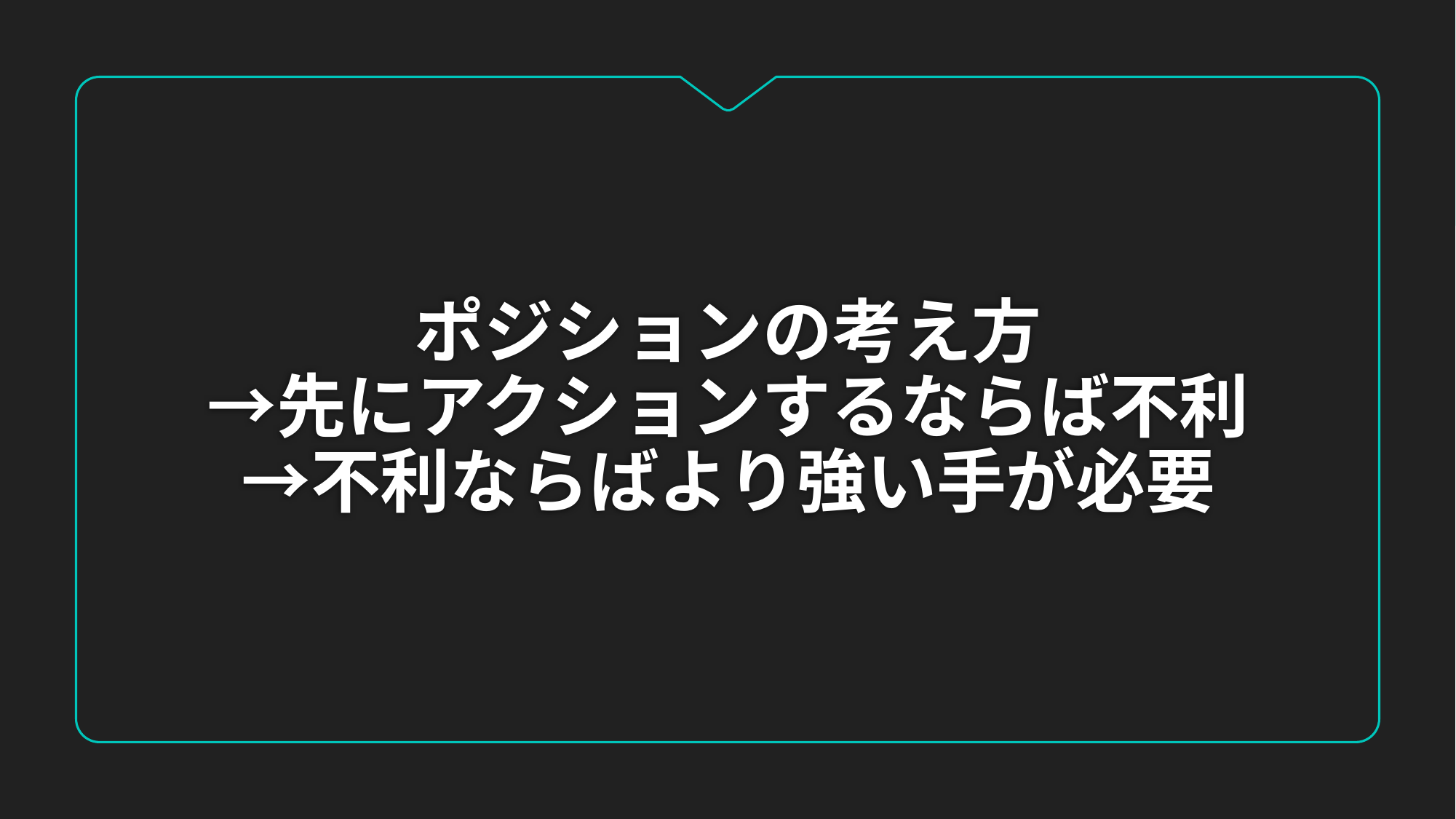

# ポジションの考え方 →先にアクションするならば不利 →不利ならばより強い手が必要